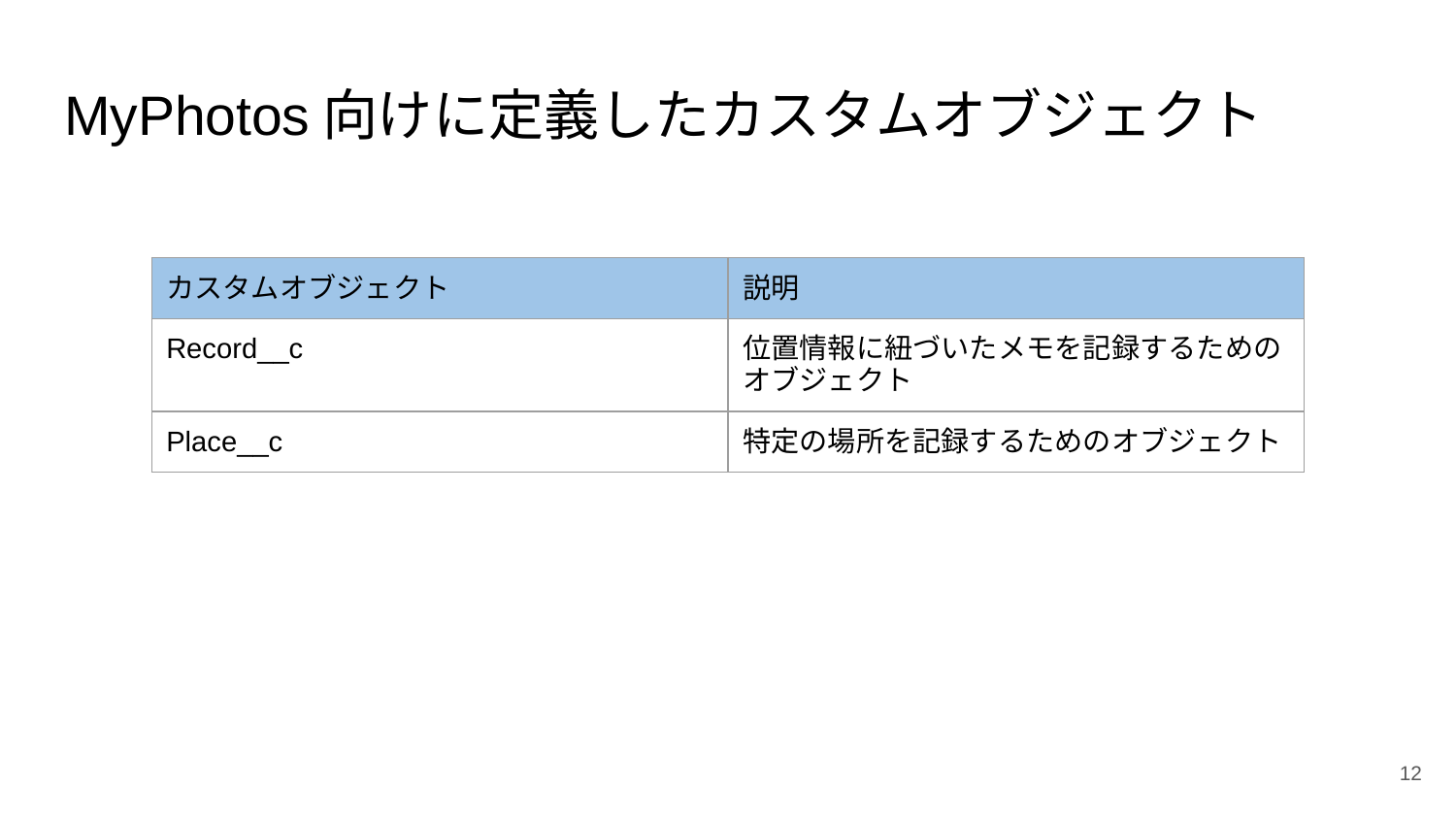

# MyPhotos向けに定義したカスタムオブジェクト
| カスタムオブジェクト | 説明 |
| --- | --- |
| Record\_\_c | 位置情報に紐づいたメモを記録するためのオブジェクト |
| Place\_\_c | 特定の場所を記録するためのオブジェクト |
12